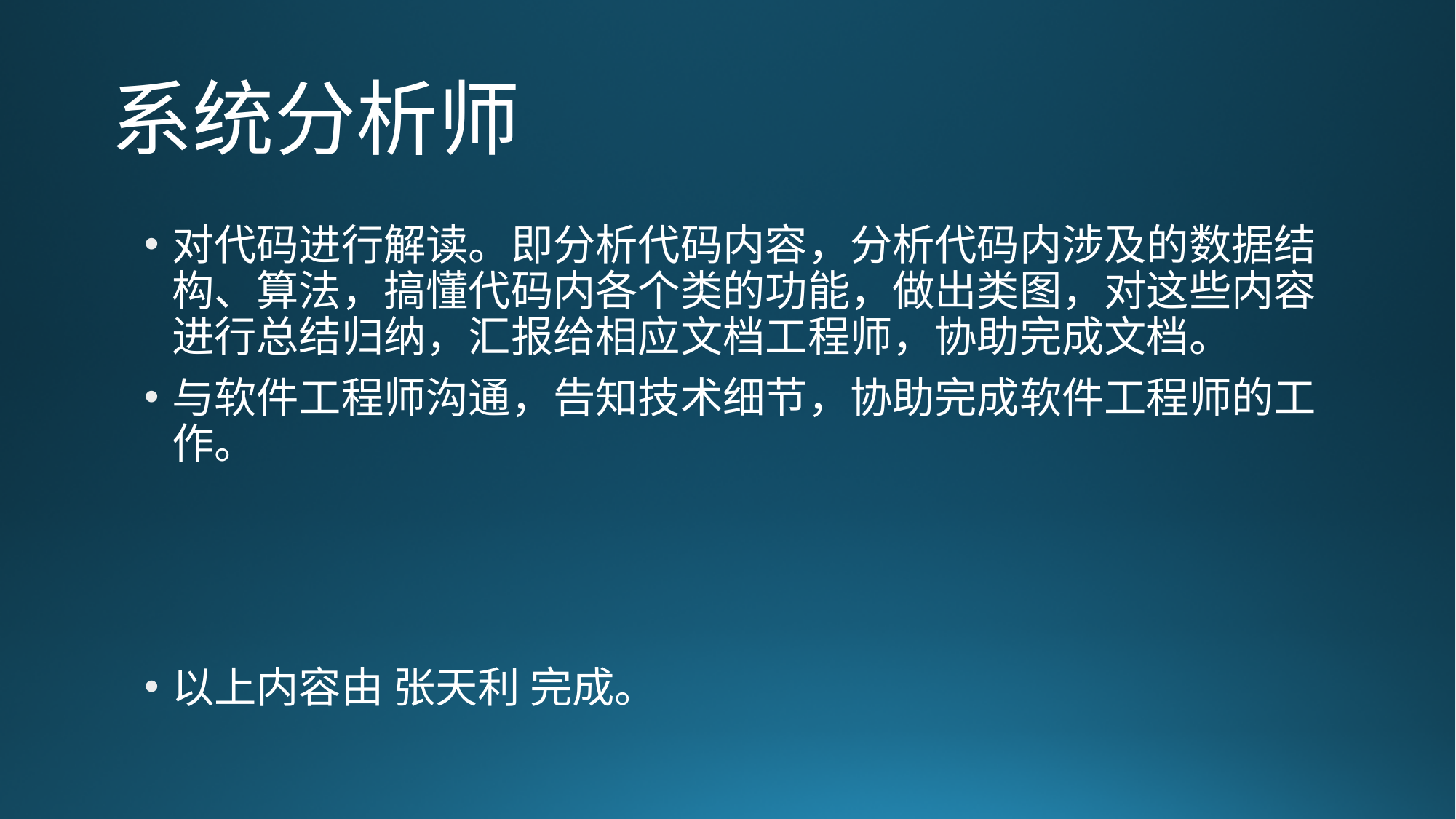

# 系统分析师
对代码进行解读。即分析代码内容，分析代码内涉及的数据结构、算法，搞懂代码内各个类的功能，做出类图，对这些内容进行总结归纳，汇报给相应文档工程师，协助完成文档。
与软件工程师沟通，告知技术细节，协助完成软件工程师的工作。

以上内容由 张天利 完成。